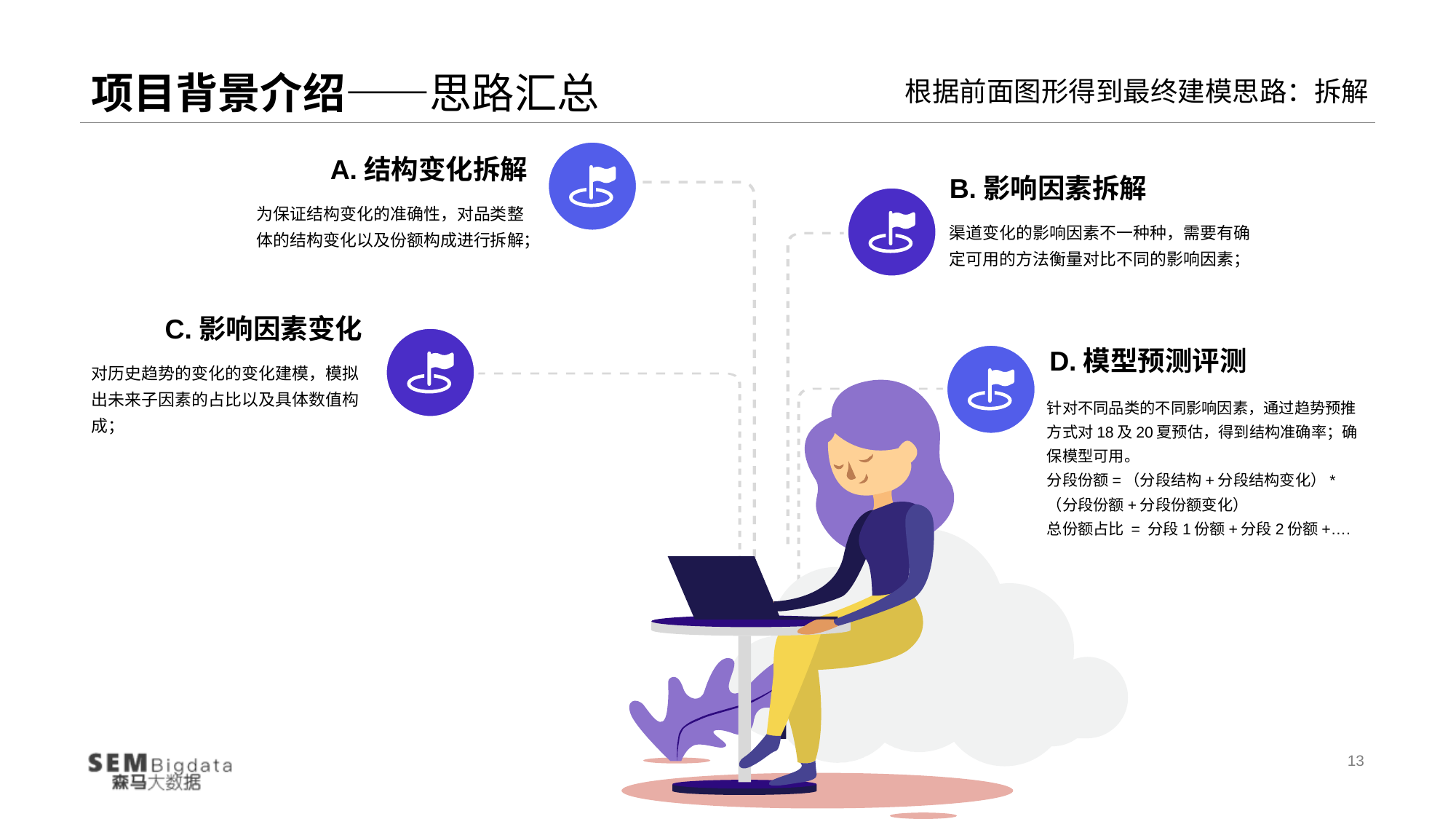

# 项目背景介绍——思路汇总
根据前面图形得到最终建模思路：拆解
A.结构变化拆解
为保证结构变化的准确性，对品类整体的结构变化以及份额构成进行拆解；

B.影响因素拆解
渠道变化的影响因素不一种种，需要有确定可用的方法衡量对比不同的影响因素；

C.影响因素变化
对历史趋势的变化的变化建模，模拟出未来子因素的占比以及具体数值构成；

D.模型预测评测

针对不同品类的不同影响因素，通过趋势预推方式对18及20夏预估，得到结构准确率；确保模型可用。
分段份额=（分段结构+分段结构变化）*（分段份额+分段份额变化）
总份额占比 = 分段1份额+分段2份额+….
13